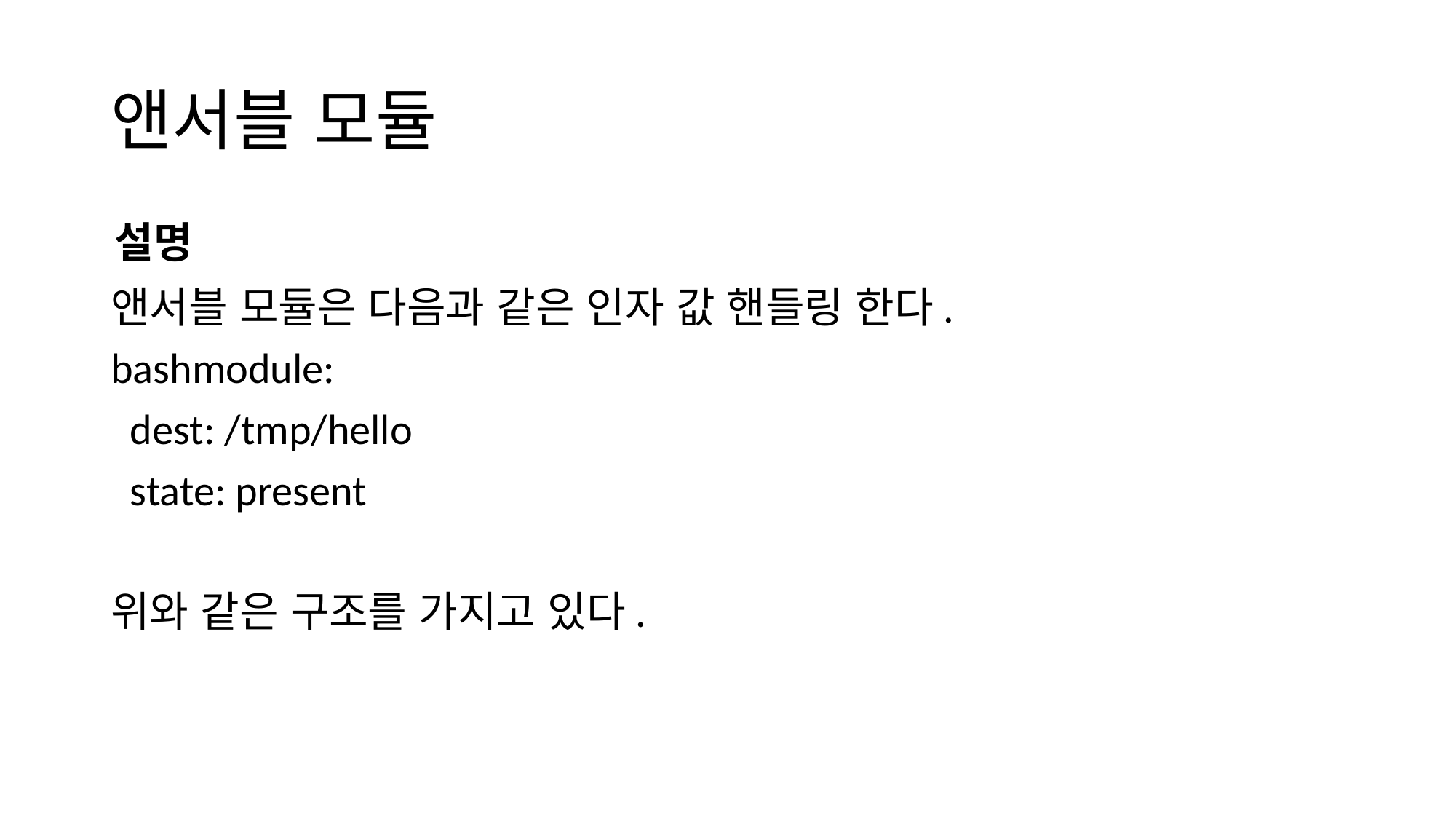

# 앤서블 모듈
설명
앤서블 모듈은 다음과 같은 인자 값 핸들링 한다.
bashmodule:
  dest: /tmp/hello
  state: present

위와 같은 구조를 가지고 있다.